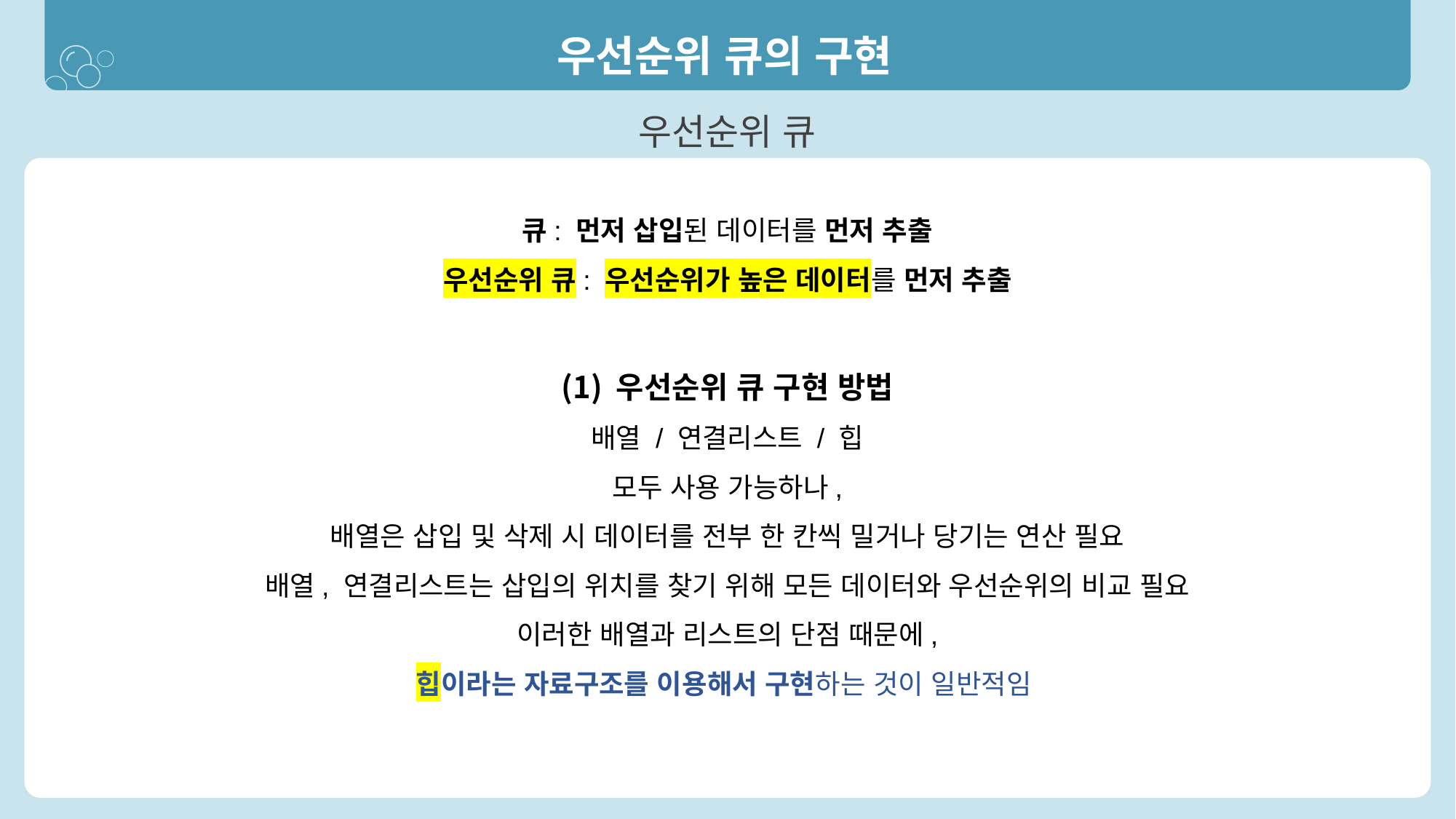

우선순위 큐의 구현
우선순위 큐

큐: 먼저 삽입된 데이터를 먼저 추출
우선순위 큐: 우선순위가 높은 데이터를 먼저 추출

우선순위 큐 구현 방법
배열 / 연결리스트 / 힙
모두 사용 가능하나,
배열은 삽입 및 삭제 시 데이터를 전부 한 칸씩 밀거나 당기는 연산 필요
배열, 연결리스트는 삽입의 위치를 찾기 위해 모든 데이터와 우선순위의 비교 필요
이러한 배열과 리스트의 단점 때문에,
힙이라는 자료구조를 이용해서 구현하는 것이 일반적임